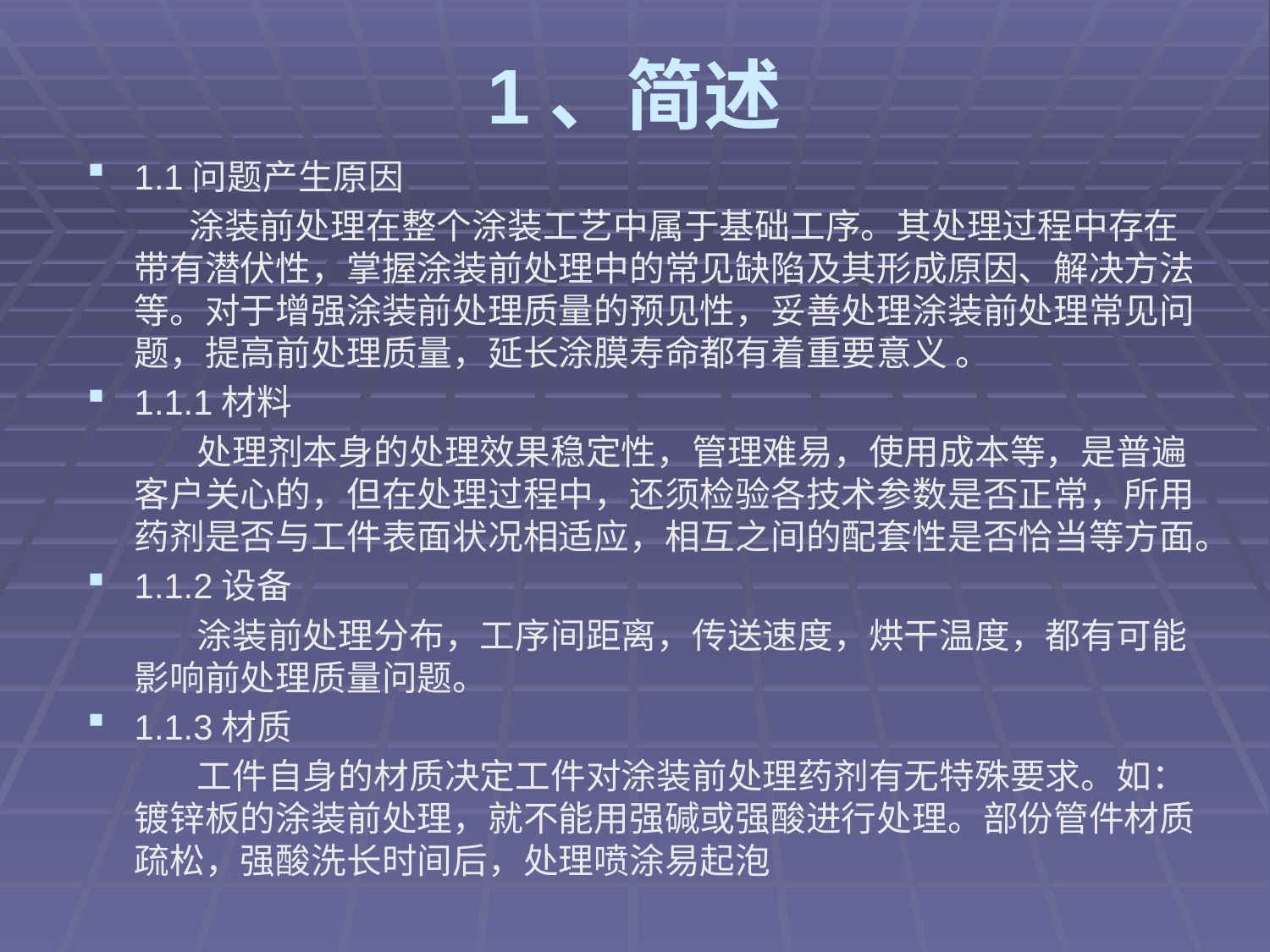

# 1、简述
1.1问题产生原因
            涂装前处理在整个涂装工艺中属于基础工序。其处理过程中存在带有潜伏性，掌握涂装前处理中的常见缺陷及其形成原因、解决方法等。对于增强涂装前处理质量的预见性，妥善处理涂装前处理常见问题，提高前处理质量，延长涂膜寿命都有着重要意义 。
1.1.1材料
             处理剂本身的处理效果稳定性，管理难易，使用成本等，是普遍客户关心的，但在处理过程中，还须检验各技术参数是否正常，所用药剂是否与工件表面状况相适应，相互之间的配套性是否恰当等方面。
1.1.2设备
             涂装前处理分布，工序间距离，传送速度，烘干温度，都有可能影响前处理质量问题。
1.1.3材质
             工件自身的材质决定工件对涂装前处理药剂有无特殊要求。如：镀锌板的涂装前处理，就不能用强碱或强酸进行处理。部份管件材质疏松，强酸洗长时间后，处理喷涂易起泡